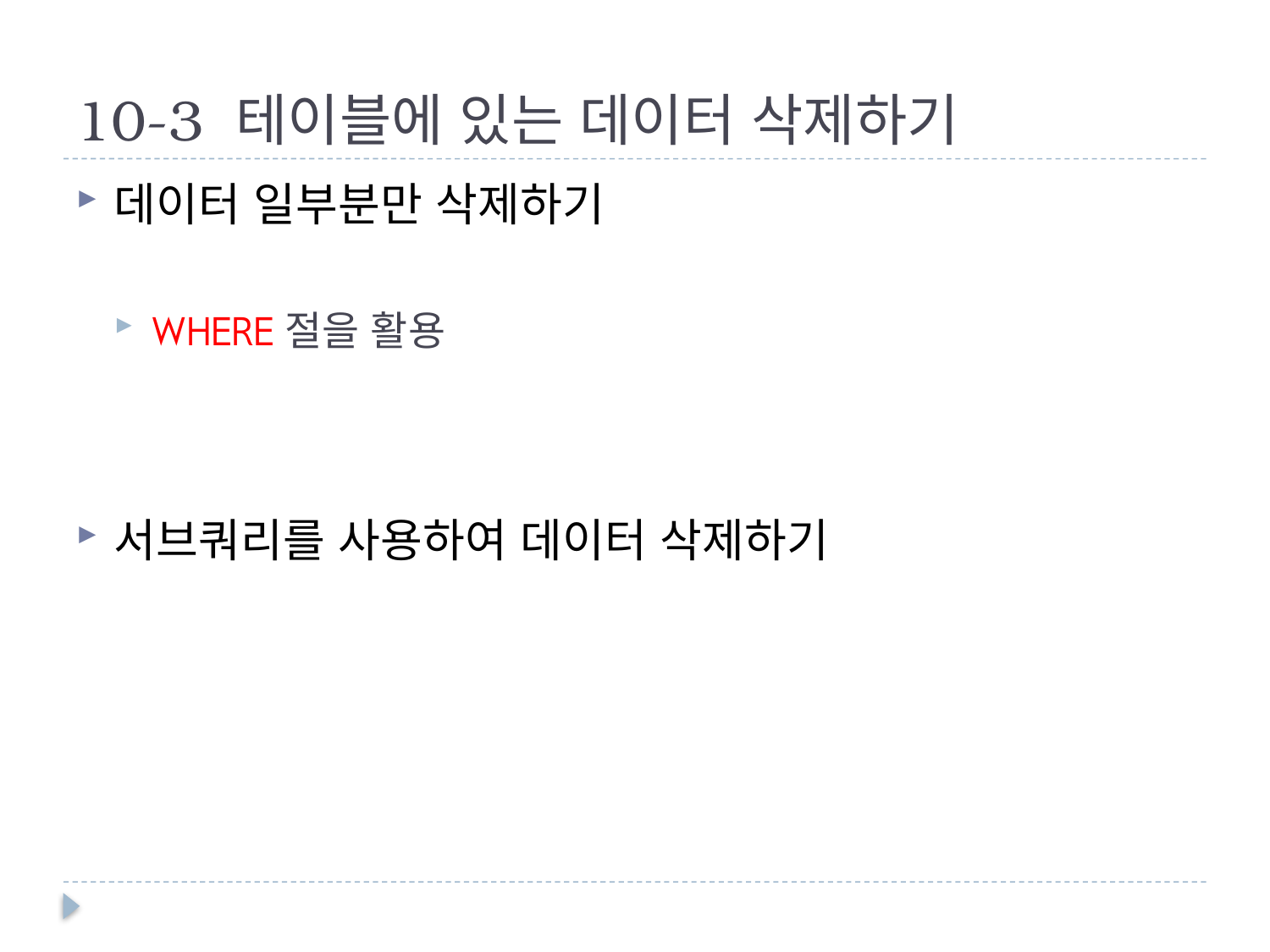

# 10-3 테이블에 있는 데이터 삭제하기
데이터 일부분만 삭제하기

WHERE절을 활용

서브쿼리를 사용하여 데이터 삭제하기